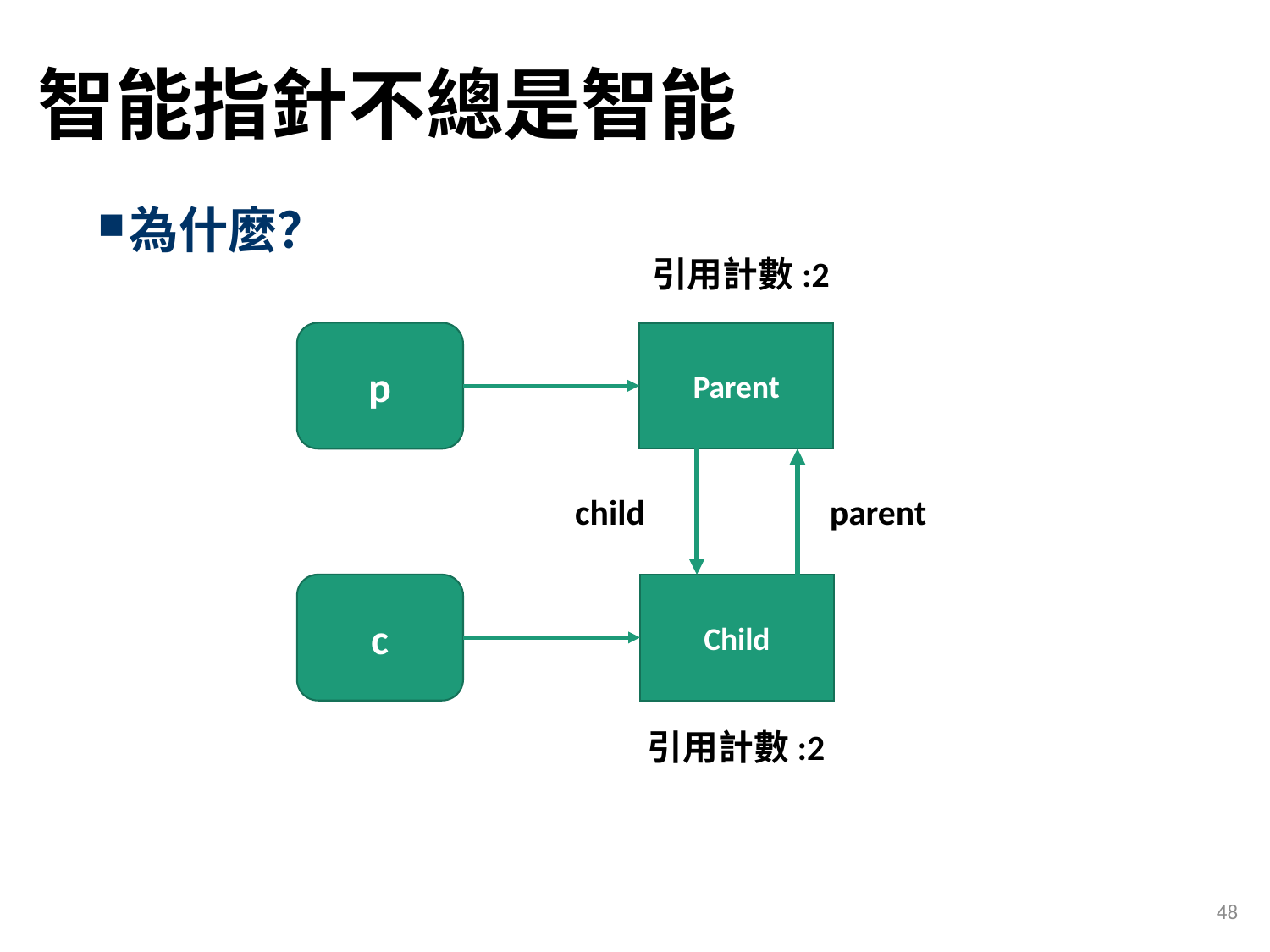

# 智能指針不總是智能
為什麼？
引用計數:2
p
Parent
child
parent
Child
c
引用計數:2
48